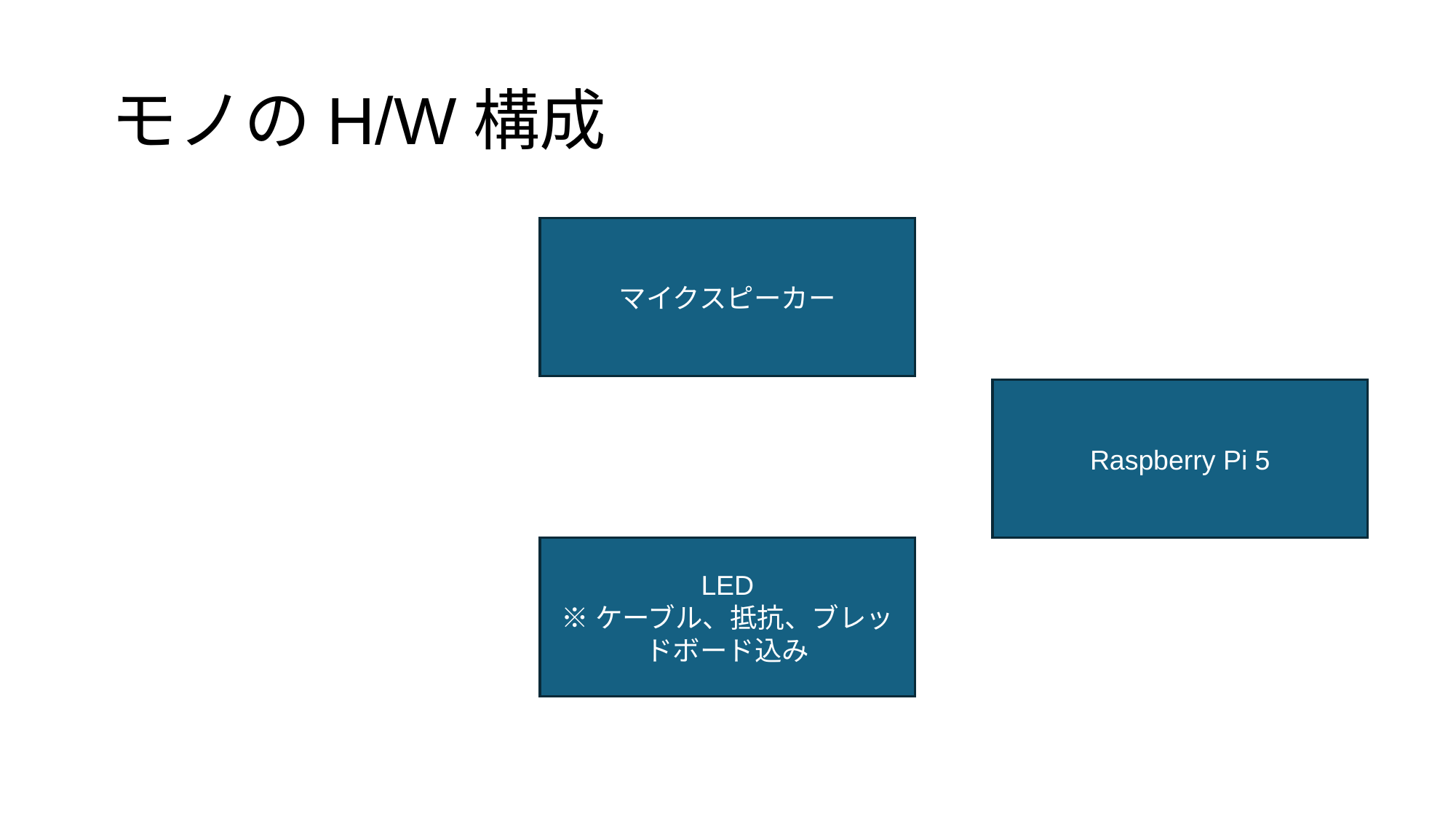

# モノのH/W構成

マイクスピーカー
Raspberry Pi 5
LED
※ケーブル、抵抗、ブレッドボード込み